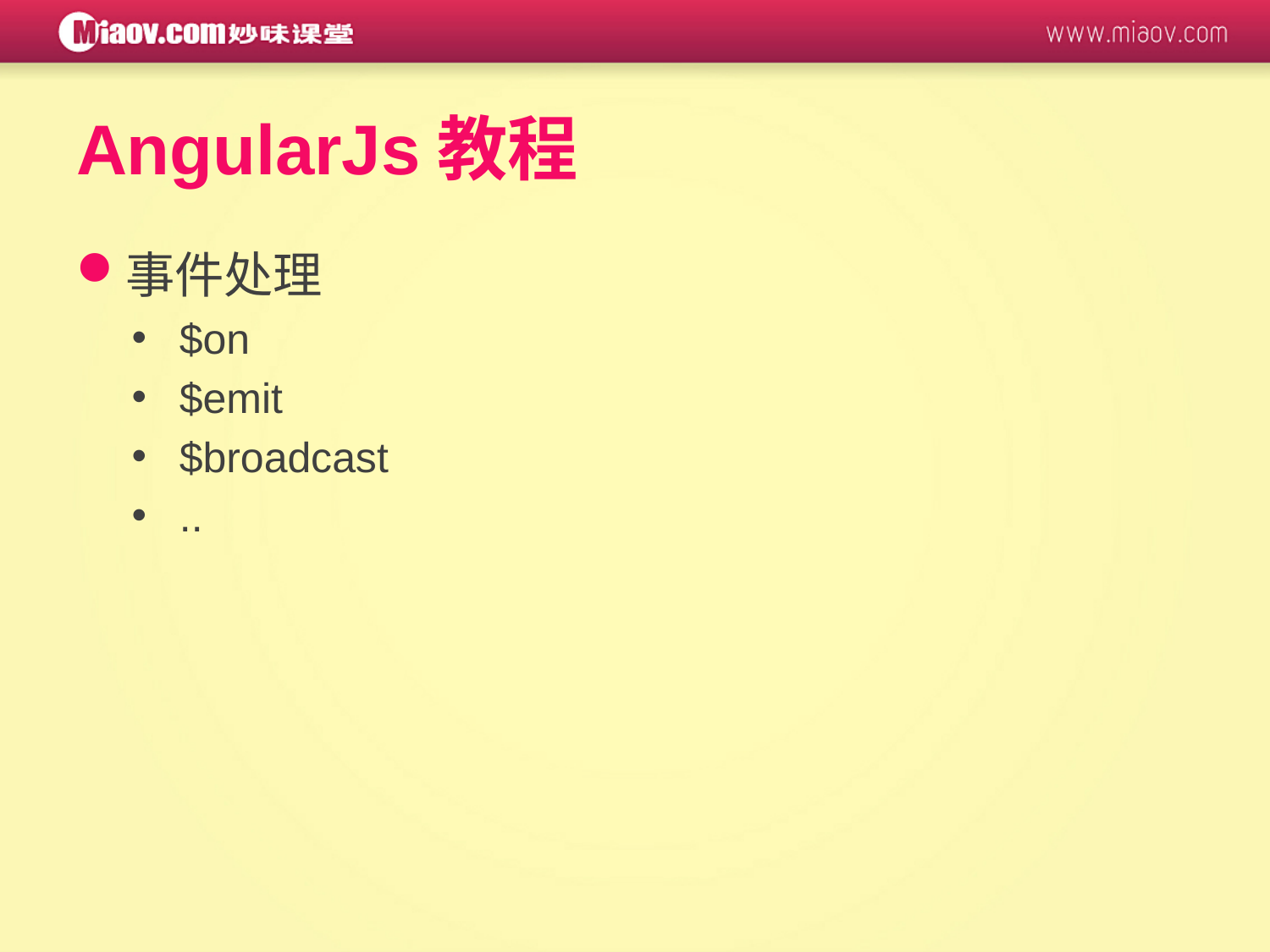

# AngularJs教程
事件处理
$on
$emit
$broadcast
..